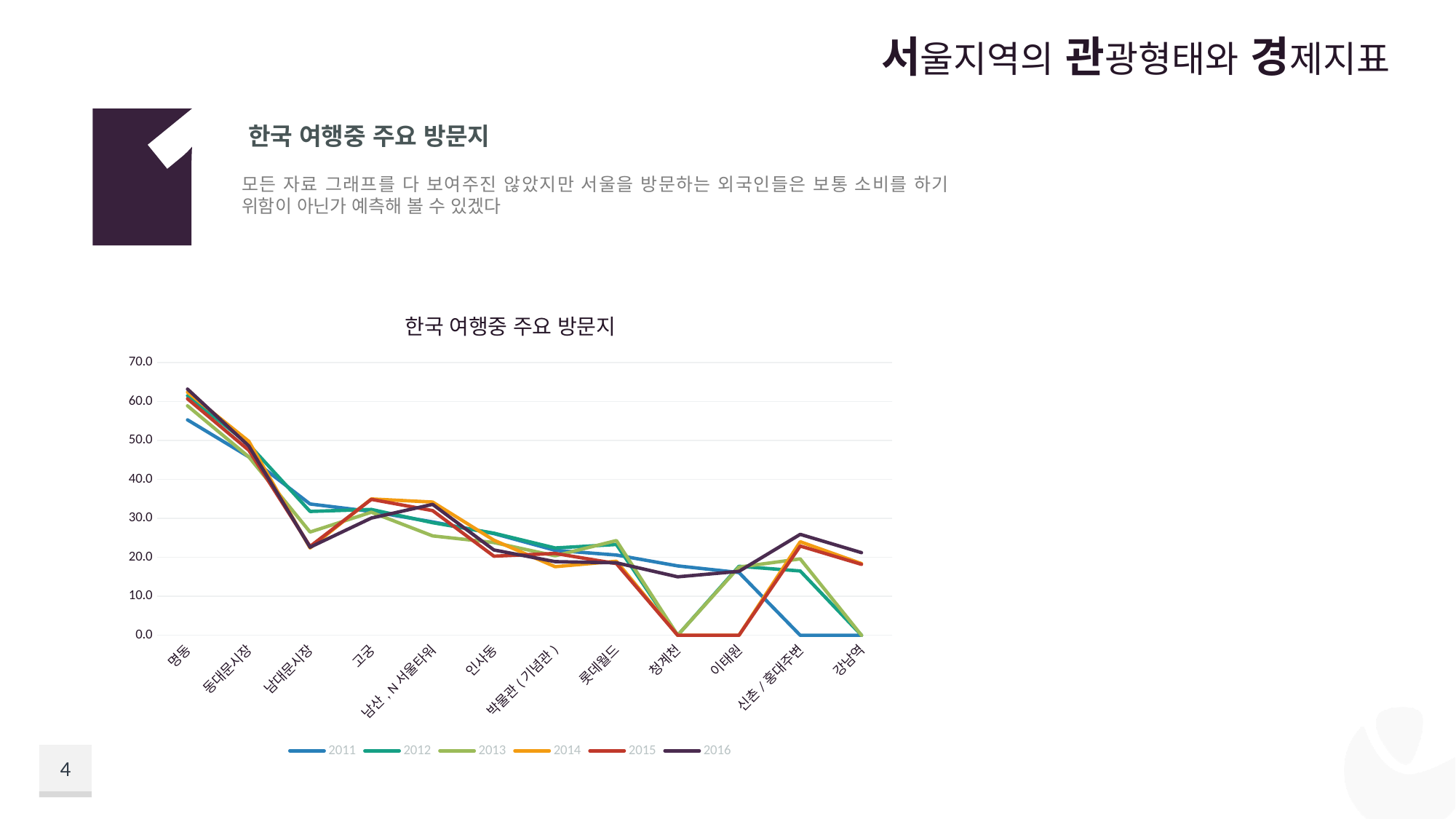

서울지역의 관광형태와 경제지표

한국 여행중 주요 방문지
모든 자료 그래프를 다 보여주진 않았지만 서울을 방문하는 외국인들은 보통 소비를 하기 위함이 아닌가 예측해 볼 수 있겠다

### Chart: 한국 여행중 주요 방문지

| Category | 2011 | 2012 | 2013 | 2014 | 2015 | 2016 |
|---|---|---|---|---|---|---|
| 명동 | 55.3 | 61.5 | 58.9 | 62.4 | 60.7 | 63.2 |
| 동대문시장 | 45.8 | 49.0 | 45.8 | 49.8 | 47.5 | 48.6 |
| 남대문시장 | 33.7 | 31.8 | 26.5 | 22.4 | 22.8 | 22.6 |
| 고궁 | 31.8 | 32.3 | 31.6 | 35.0 | 34.9 | 30.1 |
| 남산, N서울타워 | 29.1 | 28.9 | 25.5 | 34.2 | 32.0 | 33.6 |
| 인사동 | 26.1 | 26.2 | 23.8 | 24.4 | 20.3 | 21.9 |
| 박물관(기념관) | 21.8 | 22.4 | 20.4 | 17.6 | 21.0 | 18.9 |
| 롯데월드 | 20.6 | 23.3 | 24.3 | 19.0 | 18.4 | 18.6 |
| 청계천 | 17.8 | 0.0 | 0.0 | 0.0 | 0.0 | 15.0 |
| 이태원 | 16.1 | 17.7 | 17.5 | 0.0 | 0.0 | 16.4 |
| 신촌/홍대주변 | 0.0 | 16.5 | 19.6 | 24.0 | 22.9 | 25.9 |
| 강남역 | 0.0 | 0.0 | 0.0 | 18.4 | 18.2 | 21.2 |
4